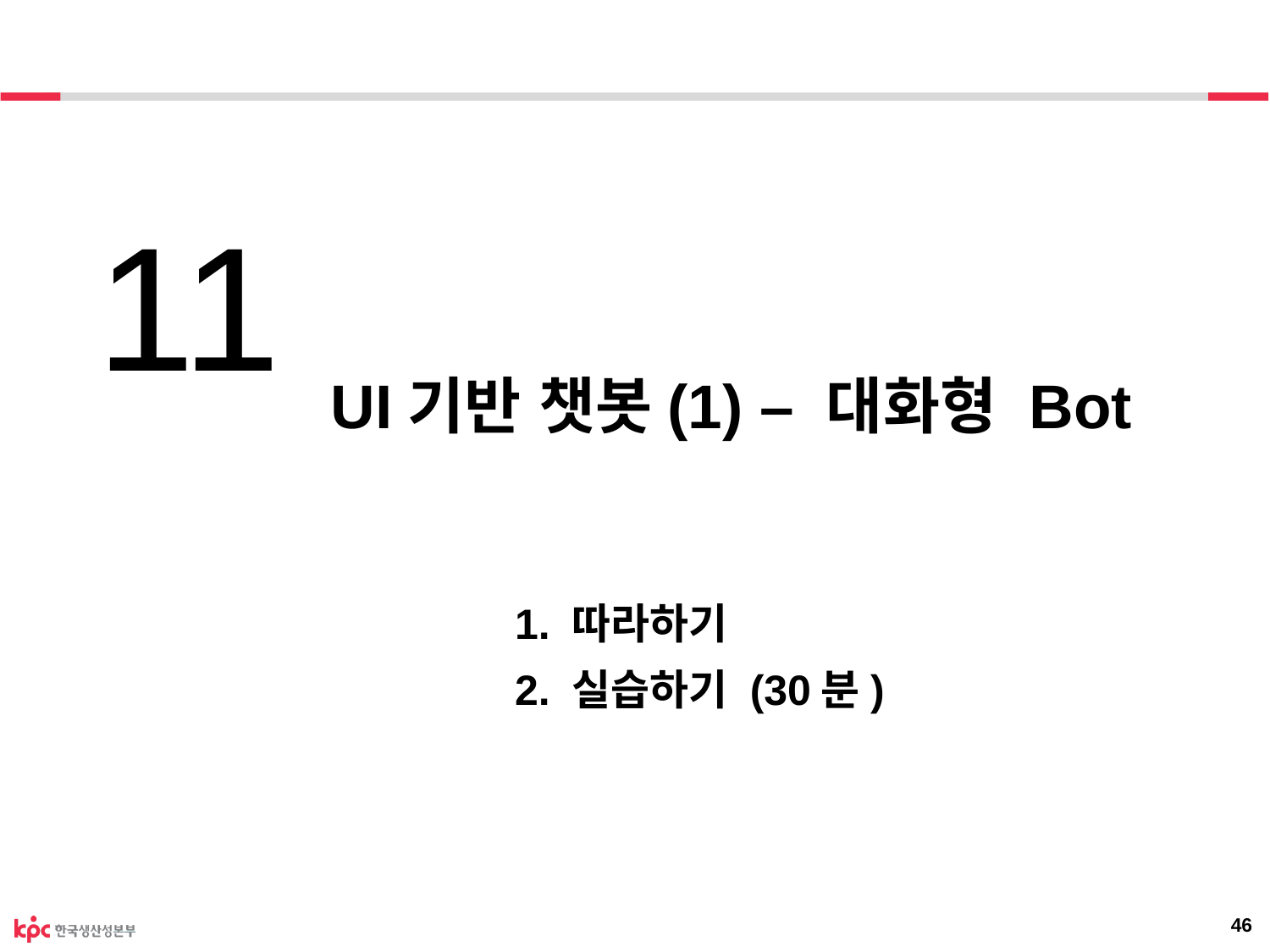

11
UI기반 챗봇(1) – 대화형 Bot
    1. 따라하기
    2. 실습하기 (30분)